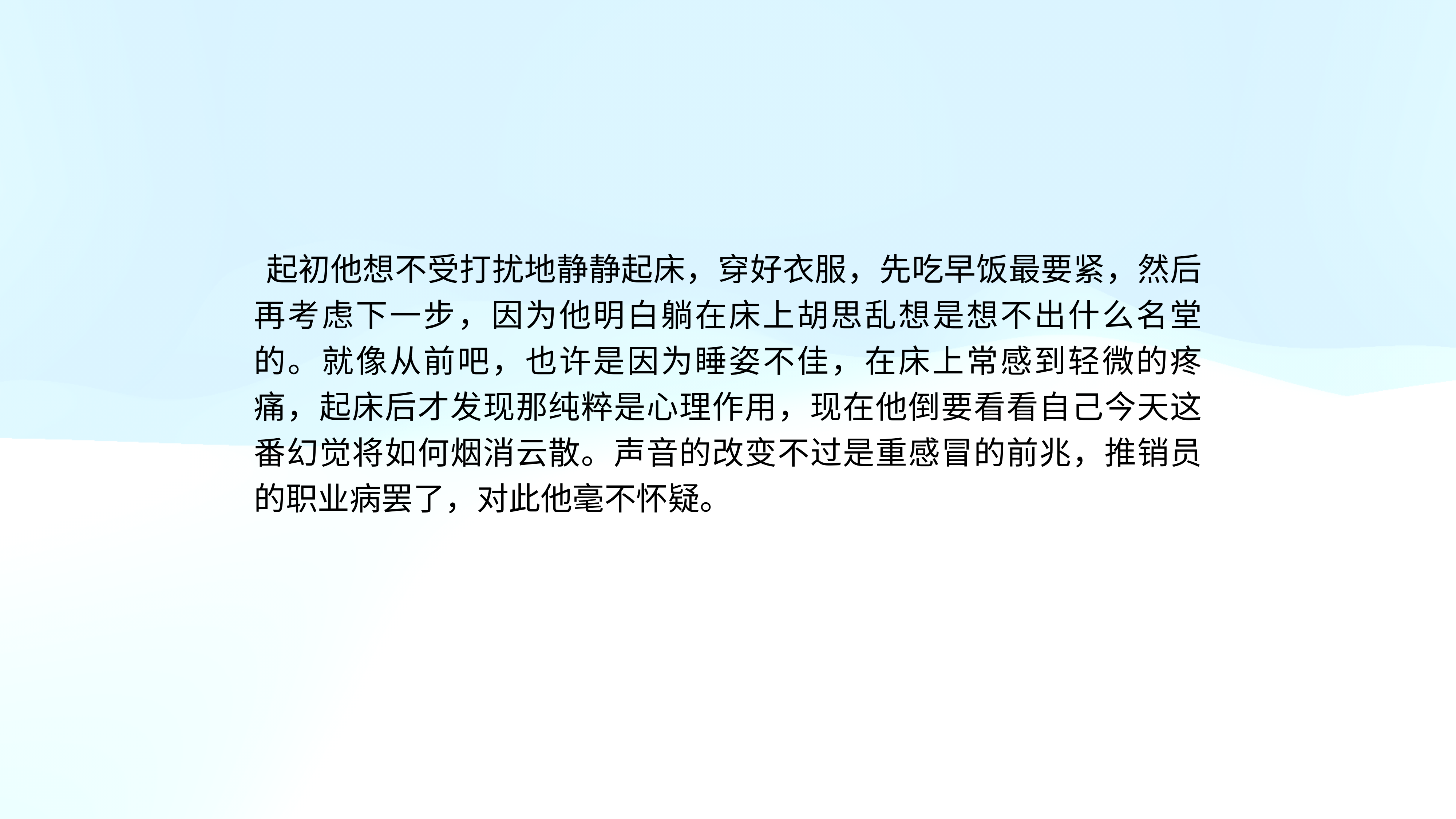

起初他想不受打扰地静静起床，穿好衣服，先吃早饭最要紧，然后再考虑下一步，因为他明白躺在床上胡思乱想是想不出什么名堂的。就像从前吧，也许是因为睡姿不佳，在床上常感到轻微的疼痛，起床后才发现那纯粹是心理作用，现在他倒要看看自己今天这番幻觉将如何烟消云散。声音的改变不过是重感冒的前兆，推销员的职业病罢了，对此他毫不怀疑。